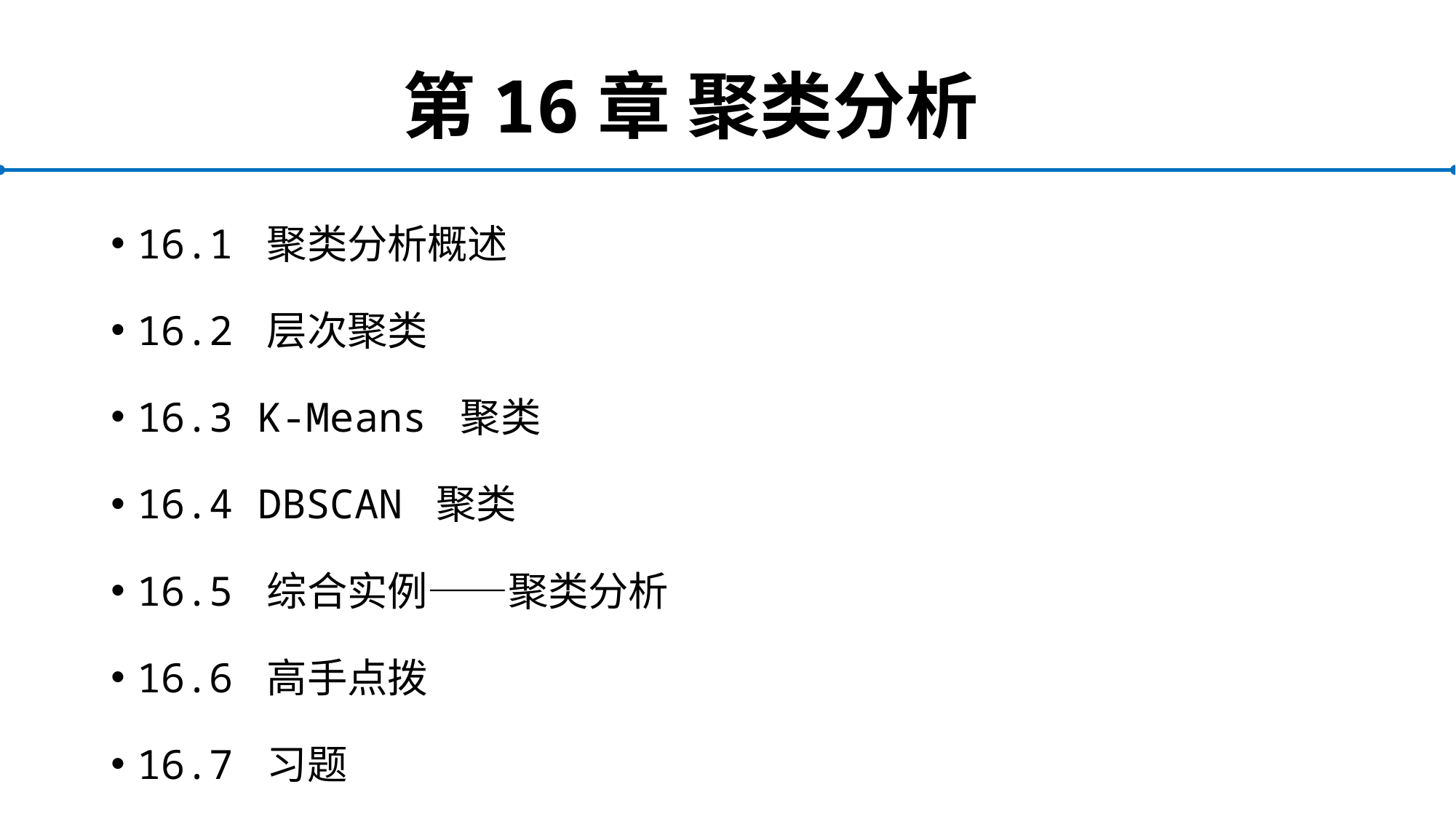

# 第16章 聚类分析
16.1 聚类分析概述
16.2 层次聚类
16.3 K-Means 聚类
16.4 DBSCAN 聚类
16.5 综合实例——聚类分析
16.6 高手点拨
16.7 习题